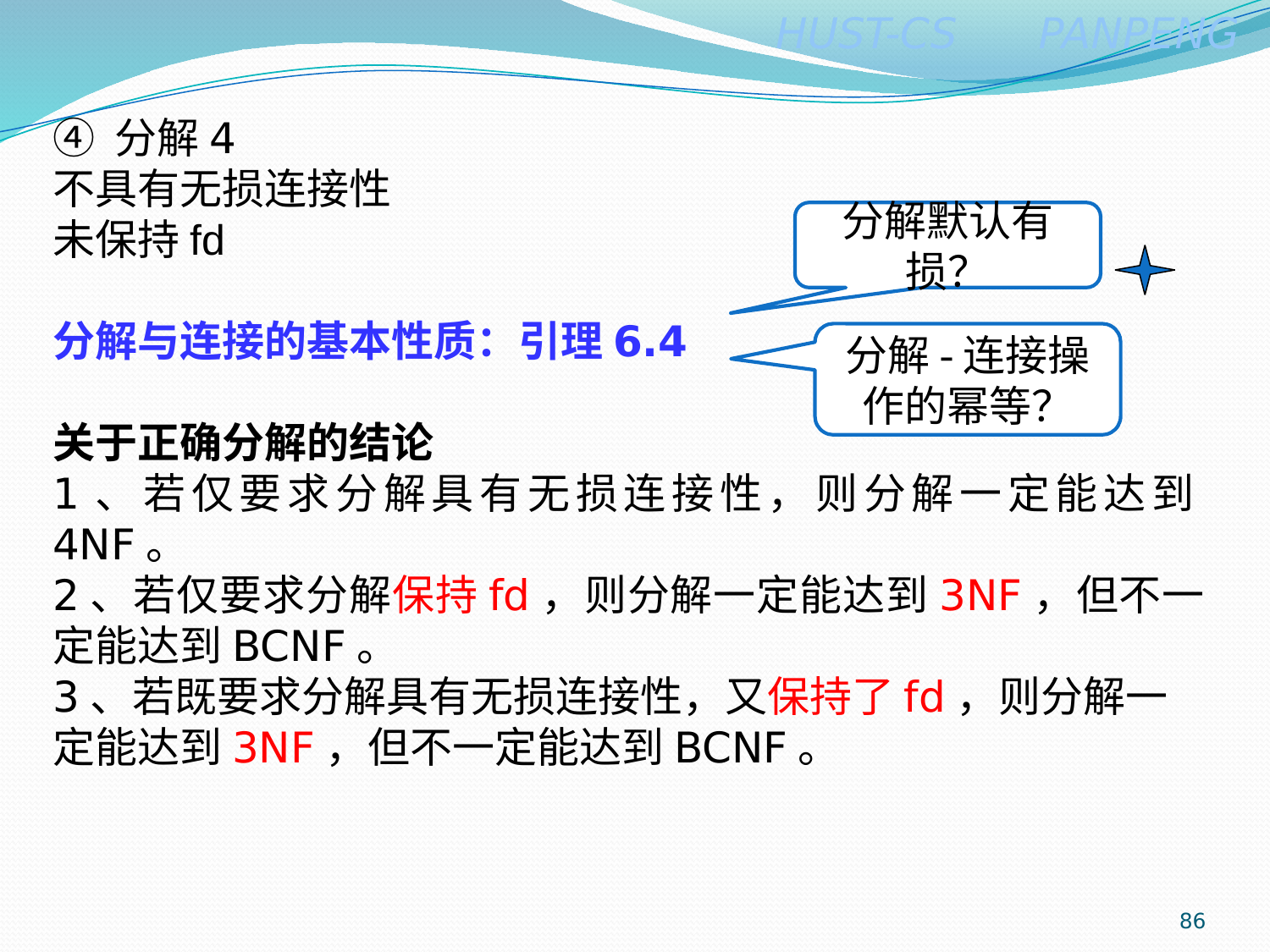

④ 分解4
不具有无损连接性
未保持fd

分解与连接的基本性质：引理6.4

关于正确分解的结论
1、若仅要求分解具有无损连接性，则分解一定能达到4NF。
2、若仅要求分解保持fd，则分解一定能达到3NF，但不一定能达到BCNF。
3、若既要求分解具有无损连接性，又保持了fd，则分解一定能达到3NF，但不一定能达到BCNF。
分解默认有损？

分解-连接操作的幂等？
86